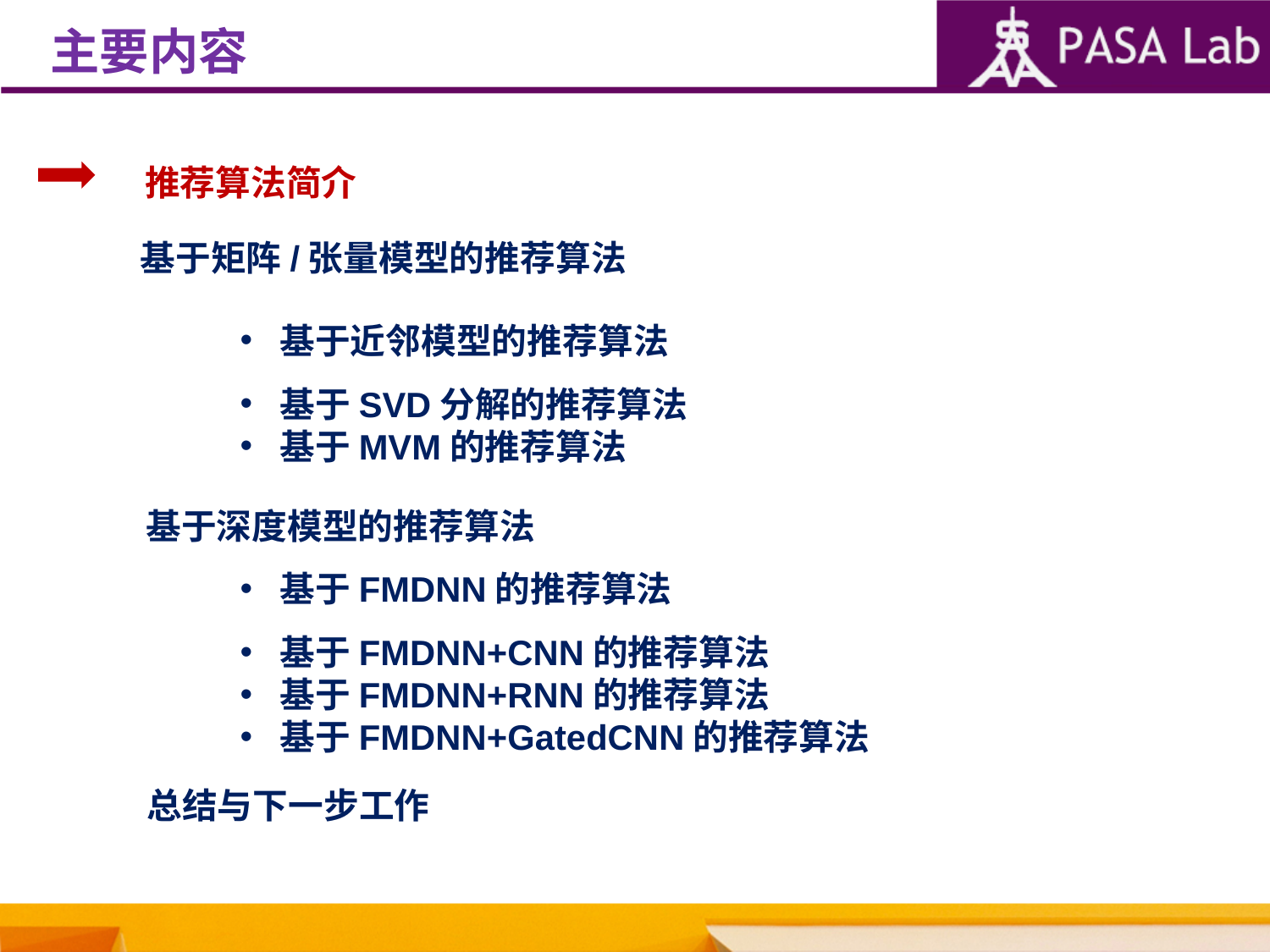

主要内容
推荐算法简介

基于矩阵/张量模型的推荐算法
基于近邻模型的推荐算法
基于SVD分解的推荐算法
基于MVM的推荐算法
基于深度模型的推荐算法
基于FMDNN的推荐算法
基于FMDNN+CNN的推荐算法
基于FMDNN+RNN的推荐算法
基于FMDNN+GatedCNN的推荐算法
总结与下一步工作